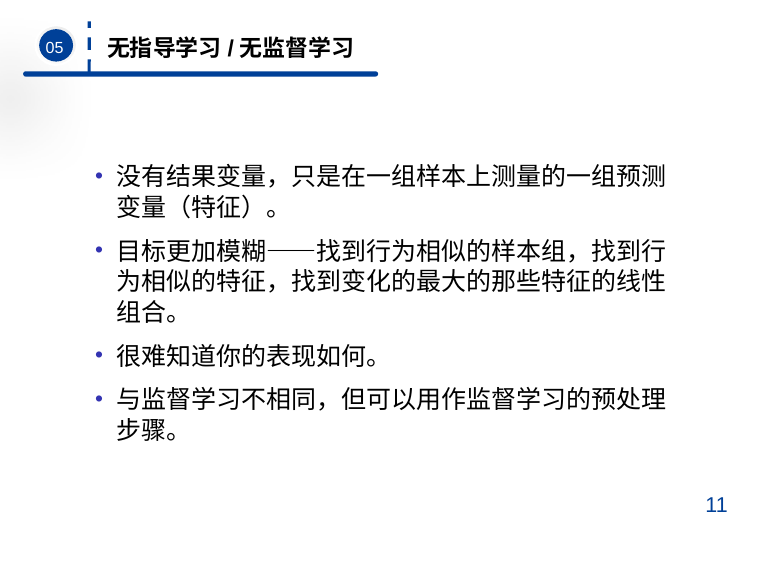

05
无指导学习/无监督学习

没有结果变量，只是在一组样本上测量的一组预测变量（特征）。
目标更加模糊——找到行为相似的样本组，找到行为相似的特征，找到变化的最大的那些特征的线性组合。
很难知道你的表现如何。
与监督学习不相同，但可以用作监督学习的预处理步骤。